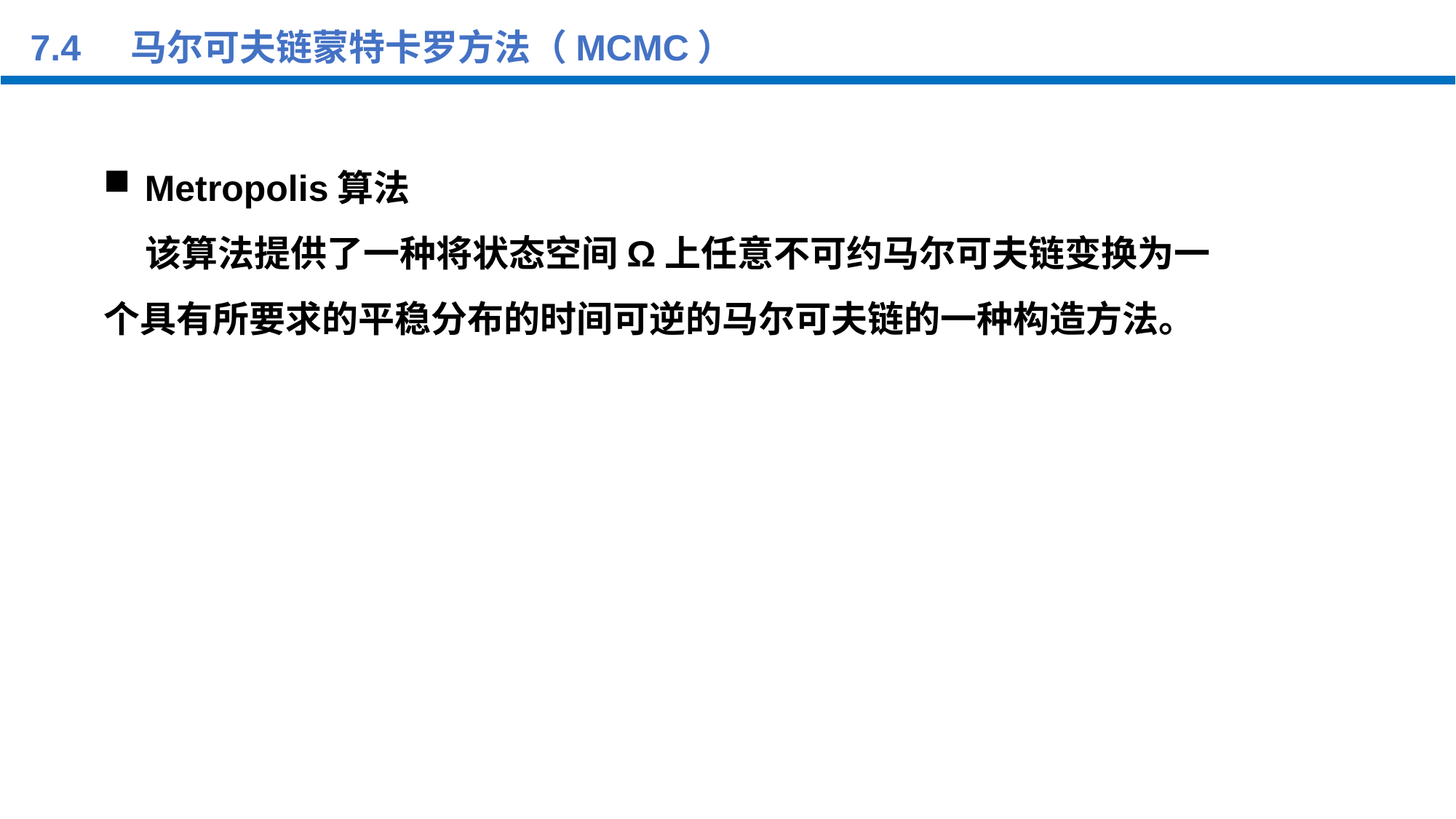

7.4    马尔可夫链蒙特卡罗方法（MCMC）

Metropolis算法
    该算法提供了一种将状态空间Ω上任意不可约马尔可夫链变换为一个具有所要求的平稳分布的时间可逆的马尔可夫链的一种构造方法。